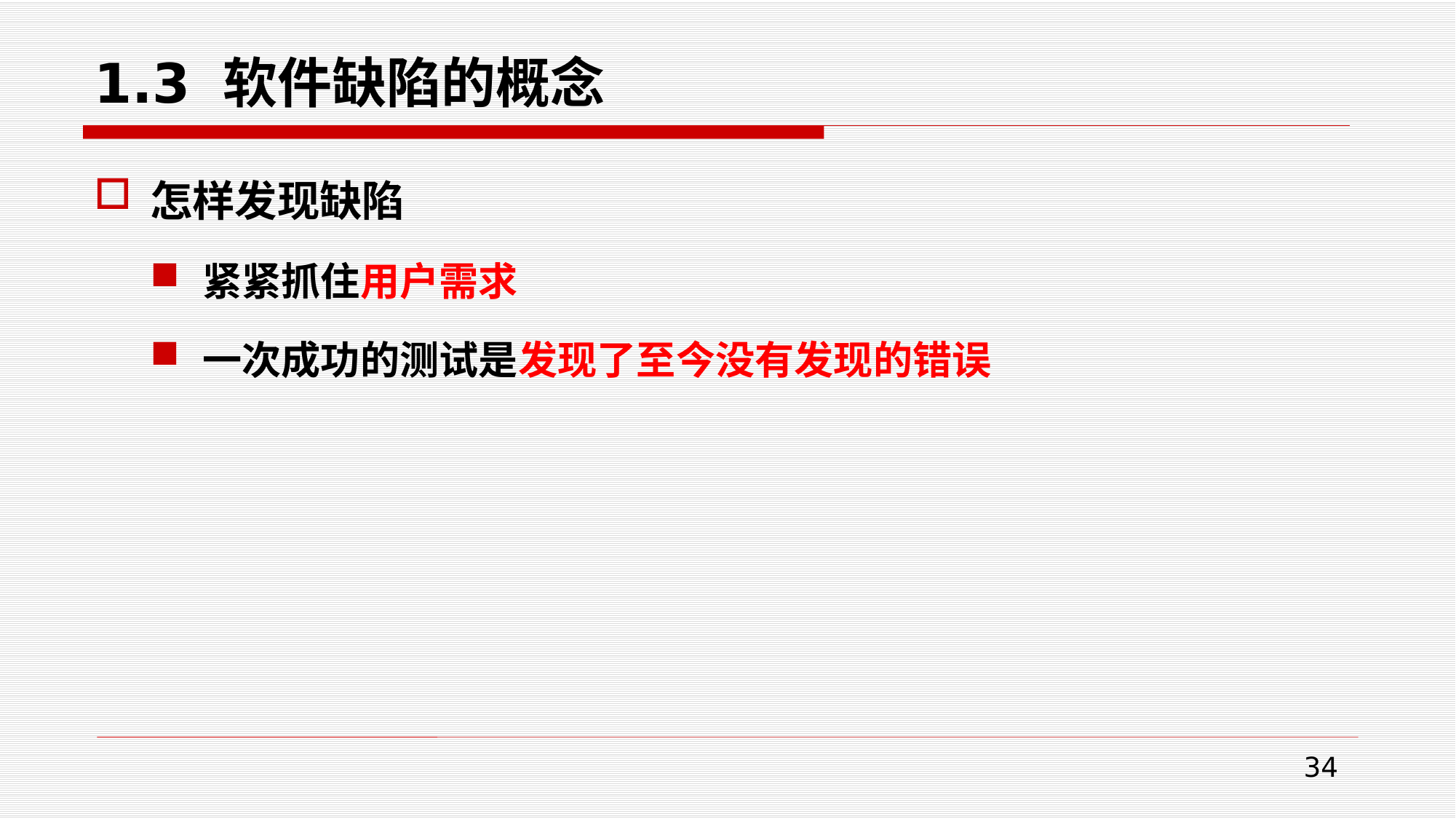

# 1.3 软件缺陷的概念
怎样发现缺陷
紧紧抓住用户需求
一次成功的测试是发现了至今没有发现的错误

34